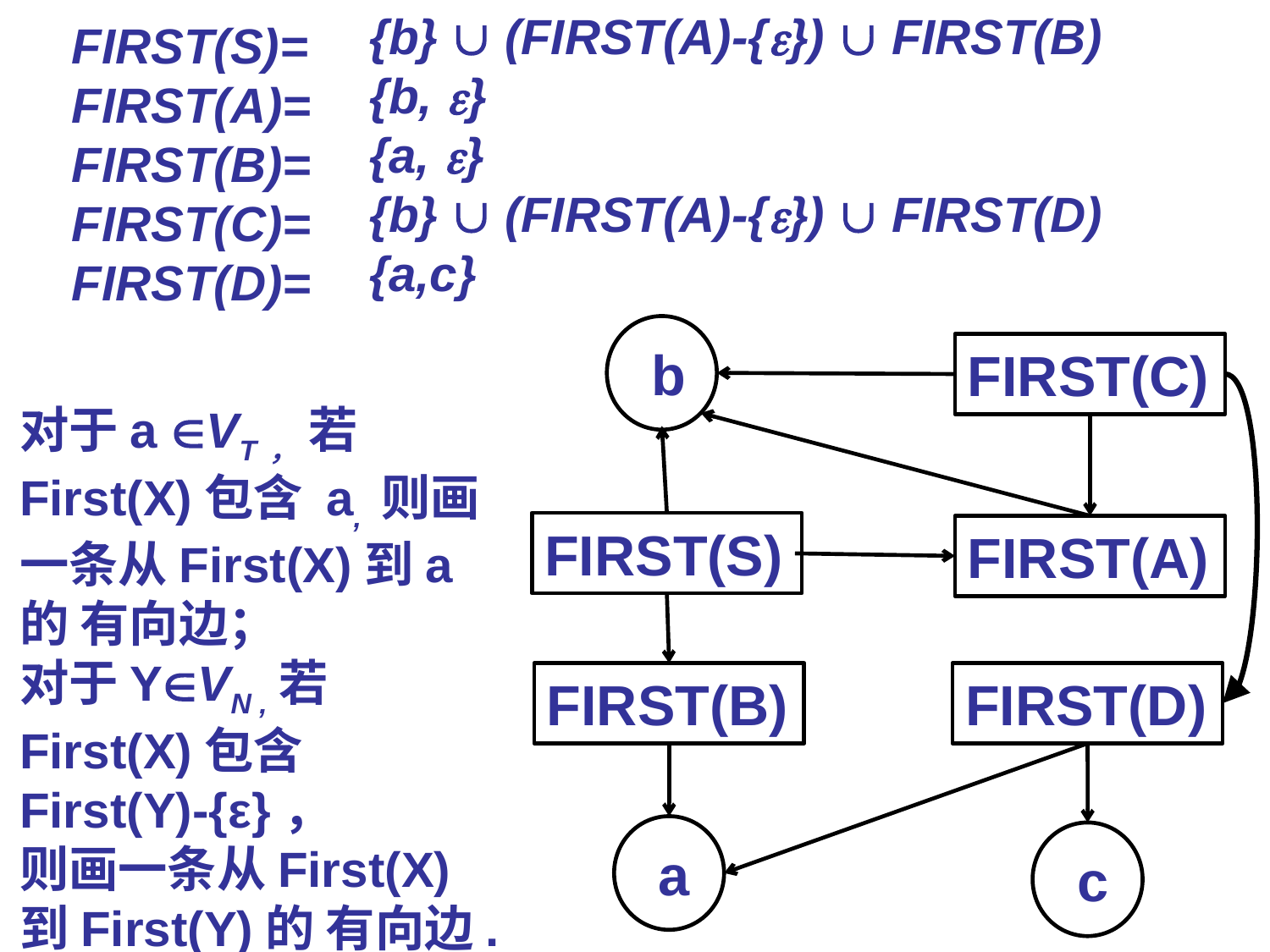

{b} ∪ (FIRST(A)-{ε}) ∪ FIRST(B)
{b, ε}
{a, ε}
{b} ∪ (FIRST(A)-{ε}) ∪ FIRST(D)
{a,c}
FIRST(S)=
FIRST(A)=
FIRST(B)=
FIRST(C)=
FIRST(D)=

 b
FIRST(C)
对于a ∈VT， 若First(X)包含 a, 则画一条从First(X)到a 的 有向边；
对于Y∈VN ,若First(X)包含 First(Y)-{ε}，
则画一条从First(X)到First(Y)的 有向边.
FIRST(S)
FIRST(A)
FIRST(B)
FIRST(D)
 a
 c